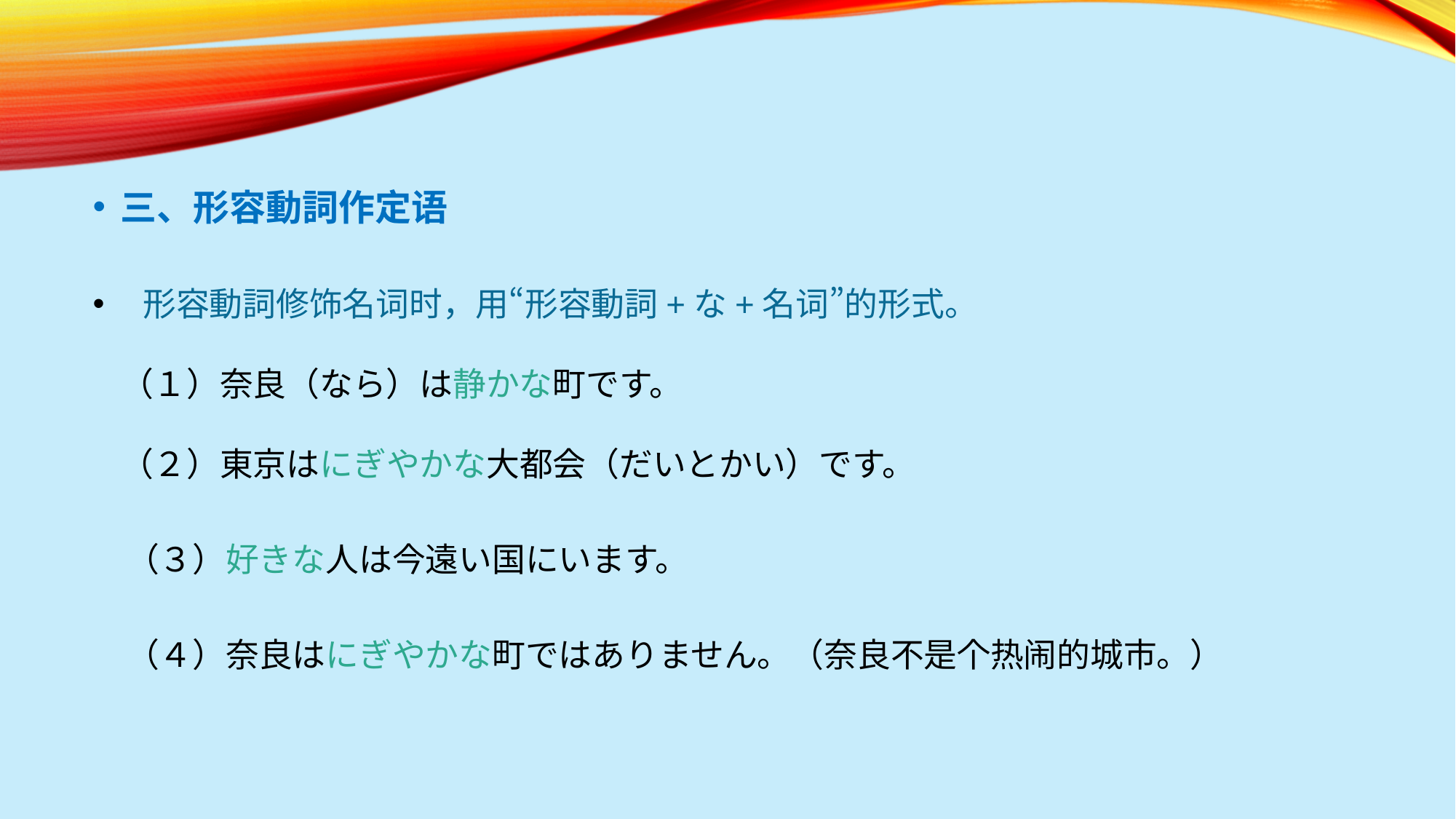

三、形容動詞作定语
  形容動詞修饰名词时，用“形容動詞+な+名词”的形式。
（１）奈良（なら）は静かな町です。　　
（２）東京はにぎやかな大都会（だいとかい）です。
　（３）好きな人は今遠い国にいます。
　（４）奈良はにぎやかな町ではありません。（奈良不是个热闹的城市。）